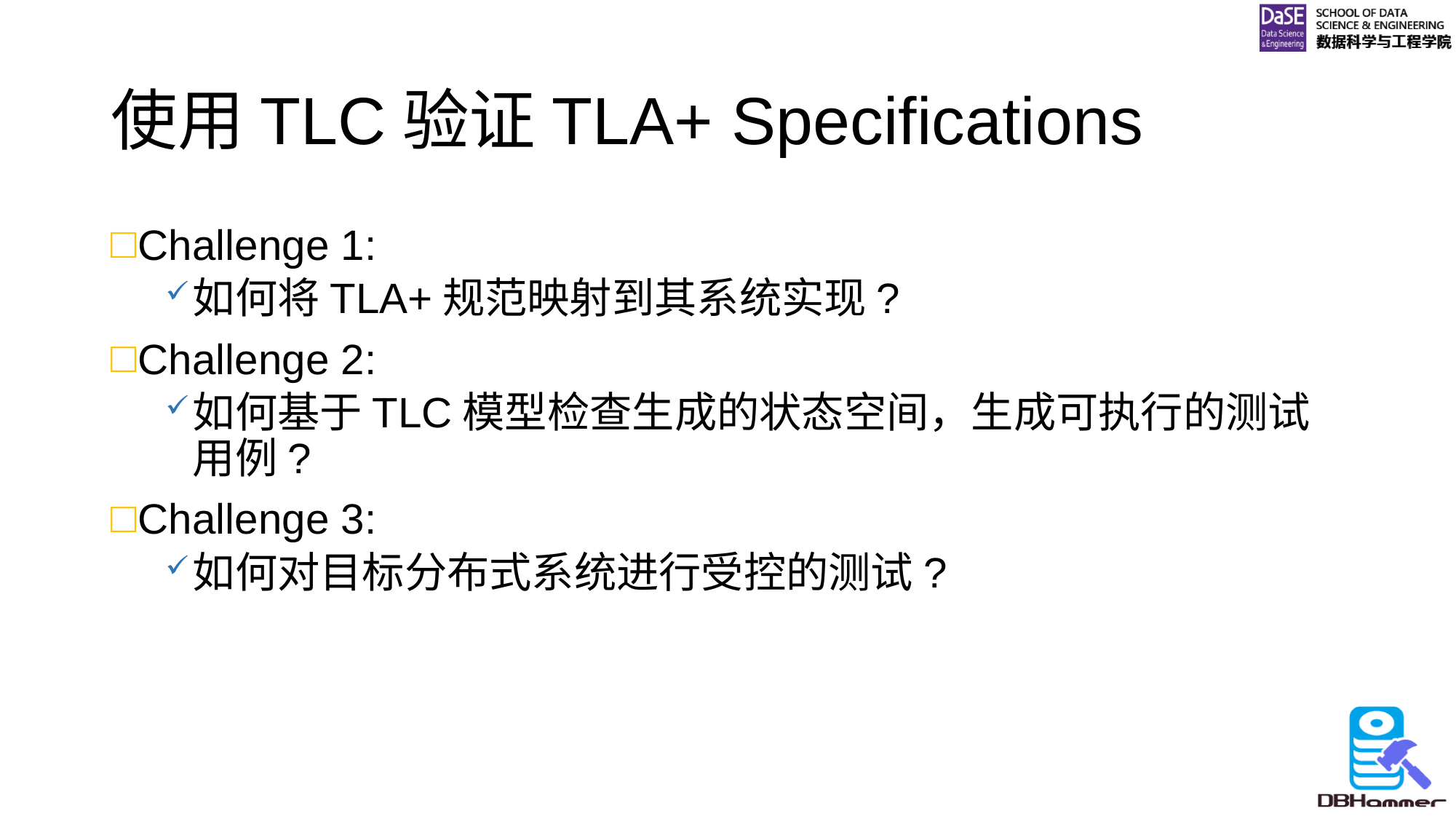

# 使用TLC验证TLA+ Specifications
Challenge 1:
如何将TLA+规范映射到其系统实现?
Challenge 2:
如何基于TLC模型检查生成的状态空间，生成可执行的测试用例?
Challenge 3:
如何对目标分布式系统进行受控的测试?